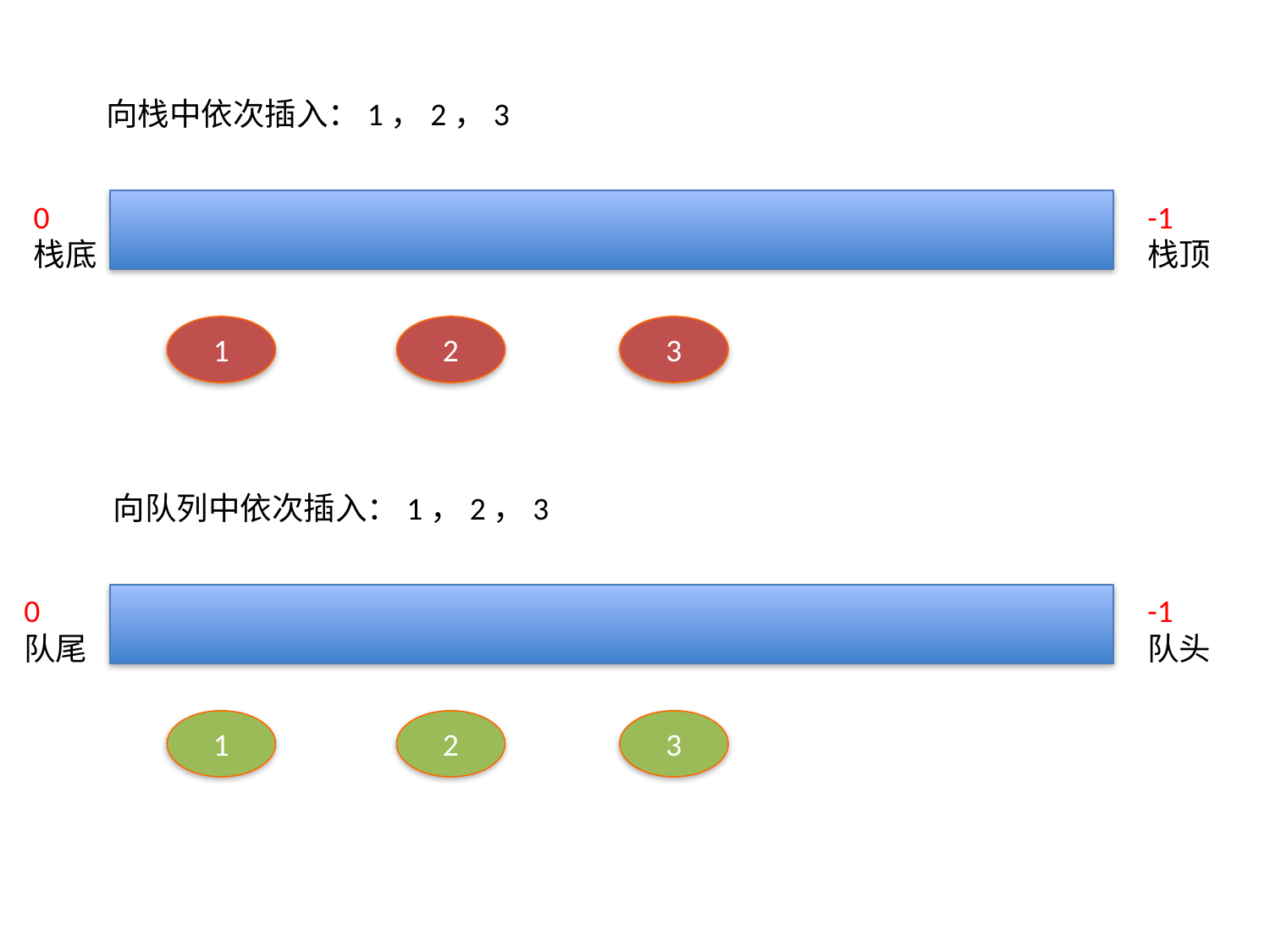

向栈中依次插入：1，2，3
0
栈底

-1
栈顶
1
2
3
向队列中依次插入：1，2，3
0
队尾

-1
队头
1
2
3